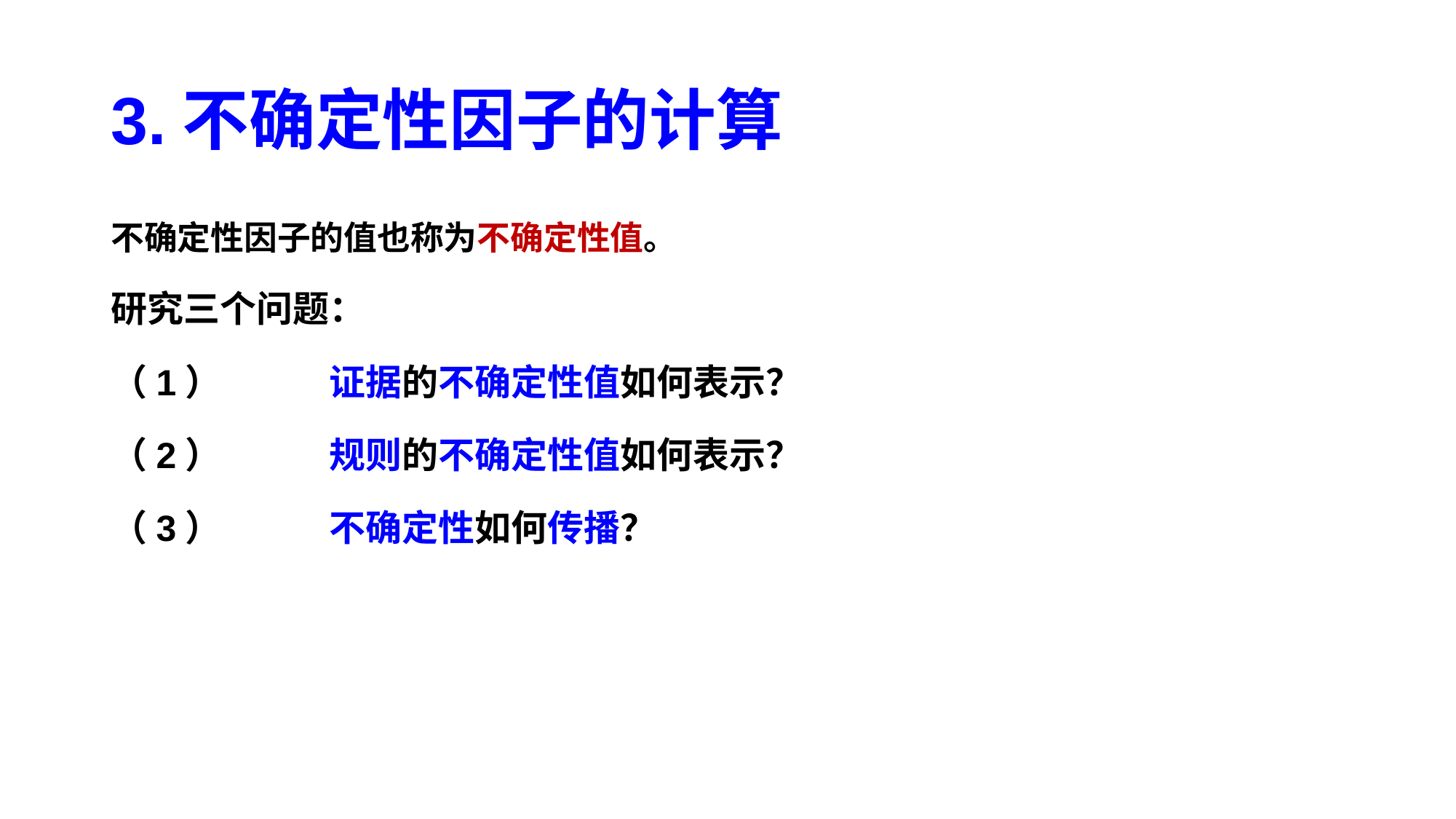

# 3.不确定性因子的计算

不确定性因子的值也称为不确定性值。
研究三个问题：
（1）	证据的不确定性值如何表示？
（2）	规则的不确定性值如何表示？
（3）	不确定性如何传播？